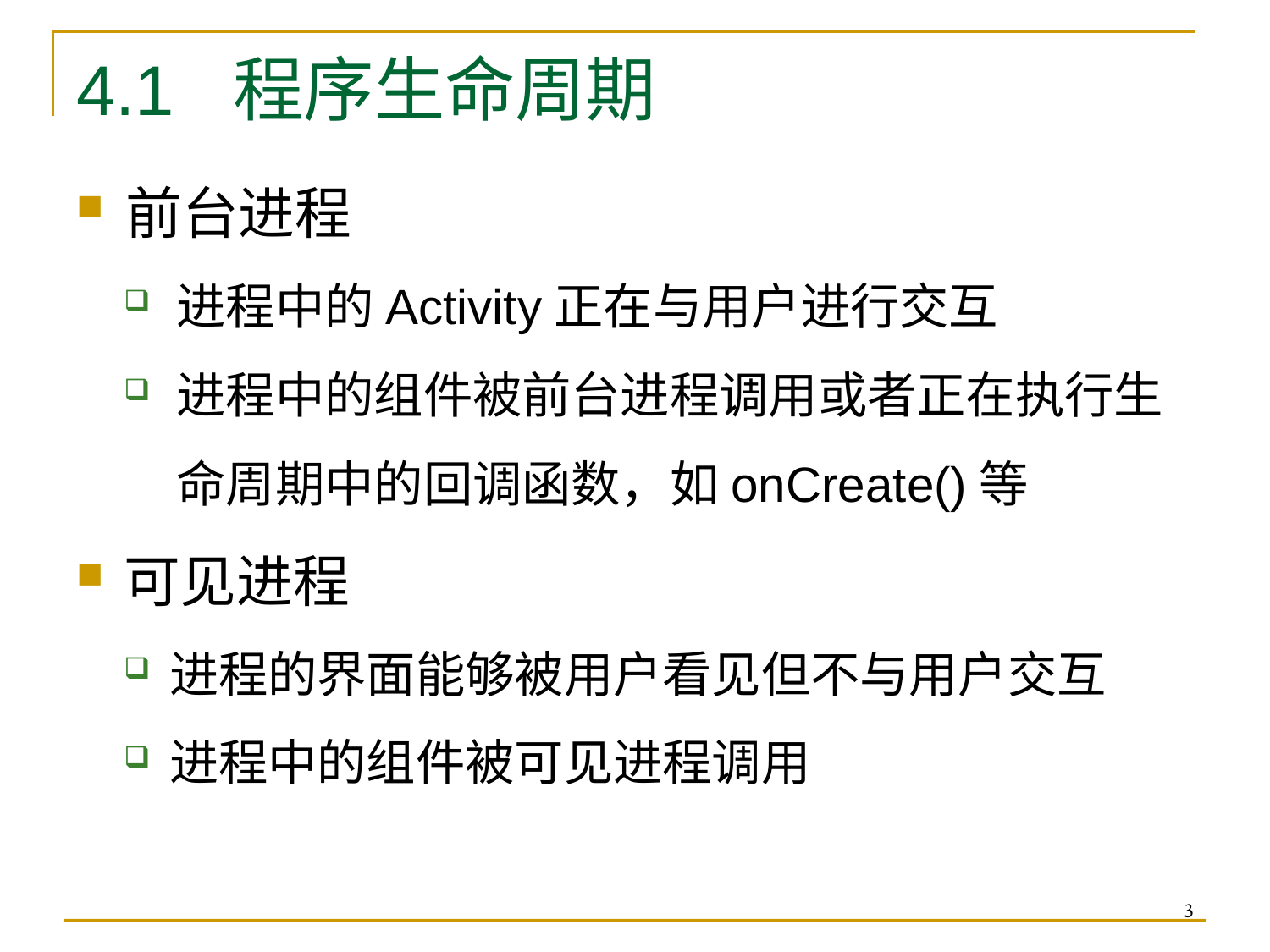

# 4.1 程序生命周期
前台进程
进程中的Activity正在与用户进行交互
进程中的组件被前台进程调用或者正在执行生命周期中的回调函数，如onCreate()等
可见进程
进程的界面能够被用户看见但不与用户交互
进程中的组件被可见进程调用
3